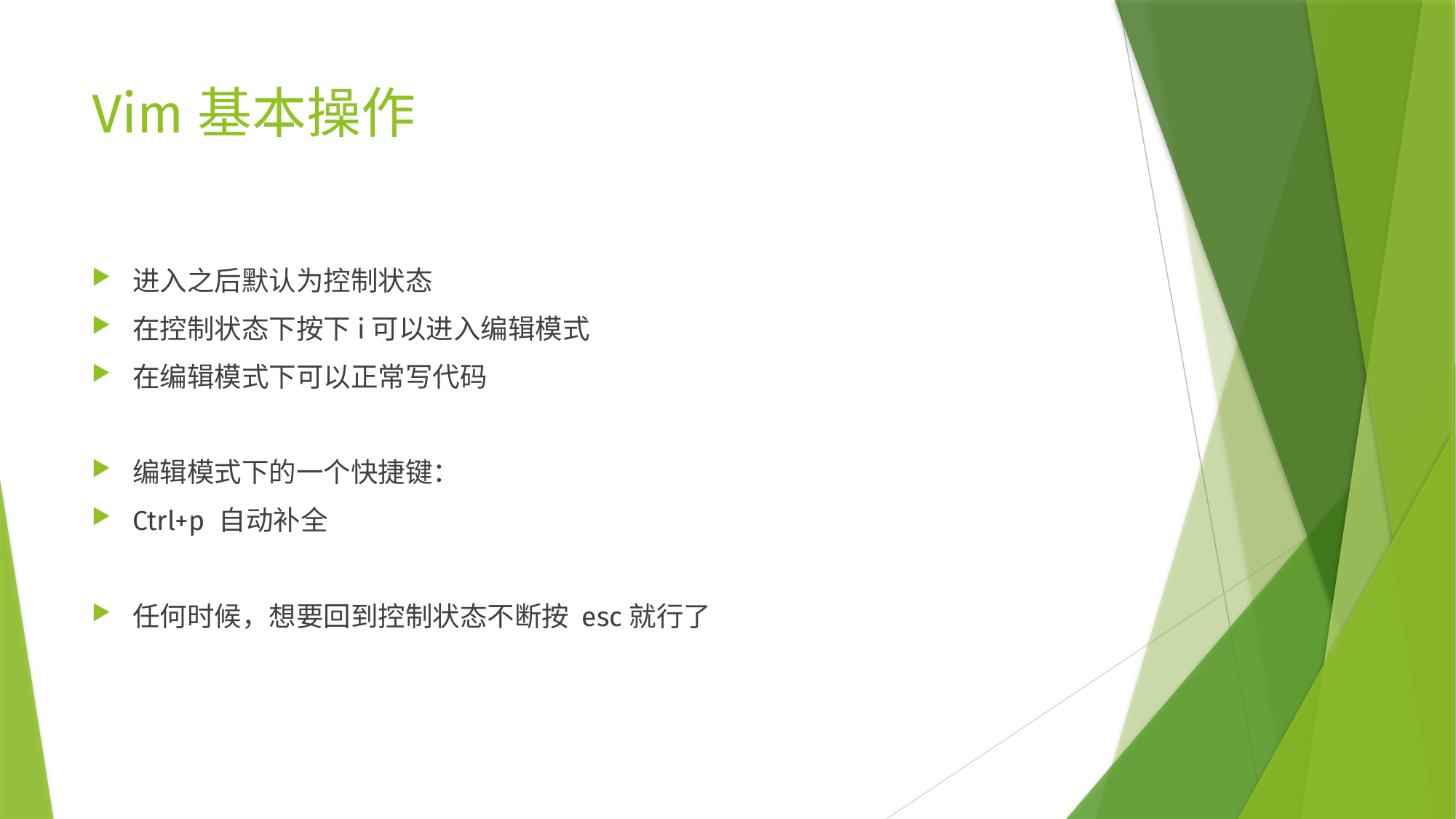

# Vim基本操作
进入之后默认为控制状态
在控制状态下按下i可以进入编辑模式
在编辑模式下可以正常写代码

编辑模式下的一个快捷键：
Ctrl+p 自动补全

任何时候，想要回到控制状态不断按 esc就行了